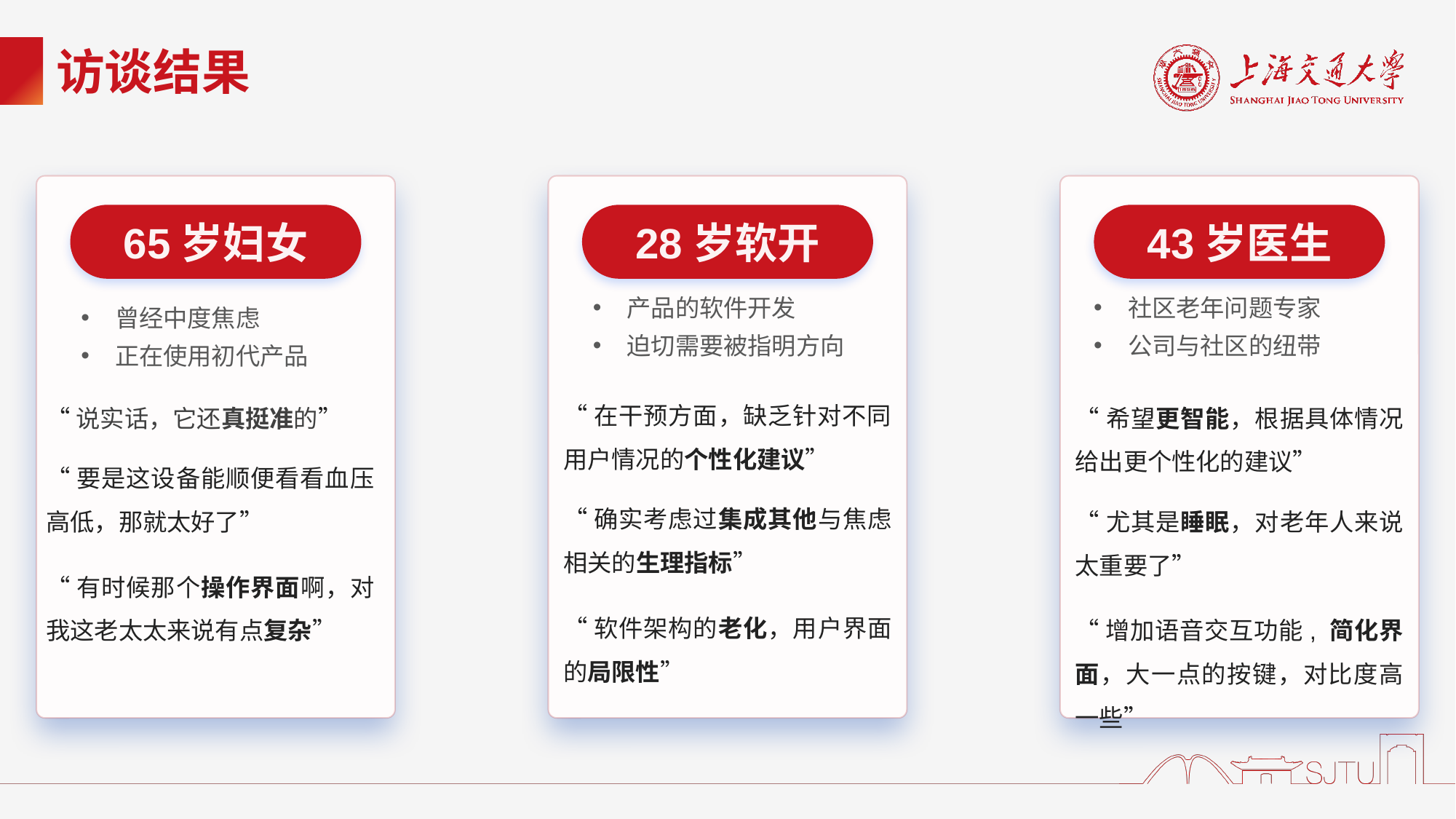

# 访谈结果

65岁妇女
曾经中度焦虑
正在使用初代产品

28岁软开
产品的软件开发
迫切需要被指明方向

43岁医生
社区老年问题专家
公司与社区的纽带
“在干预方面，缺乏针对不同用户情况的个性化建议”

“确实考虑过集成其他与焦虑相关的生理指标”

“软件架构的老化，用户界面的局限性”
“说实话，它还真挺准的”

“要是这设备能顺便看看血压高低，那就太好了”

“有时候那个操作界面啊，对我这老太太来说有点复杂”
“希望更智能，根据具体情况给出更个性化的建议”

“尤其是睡眠，对老年人来说太重要了”

“增加语音交互功能, 简化界面，大一点的按键，对比度高一些”